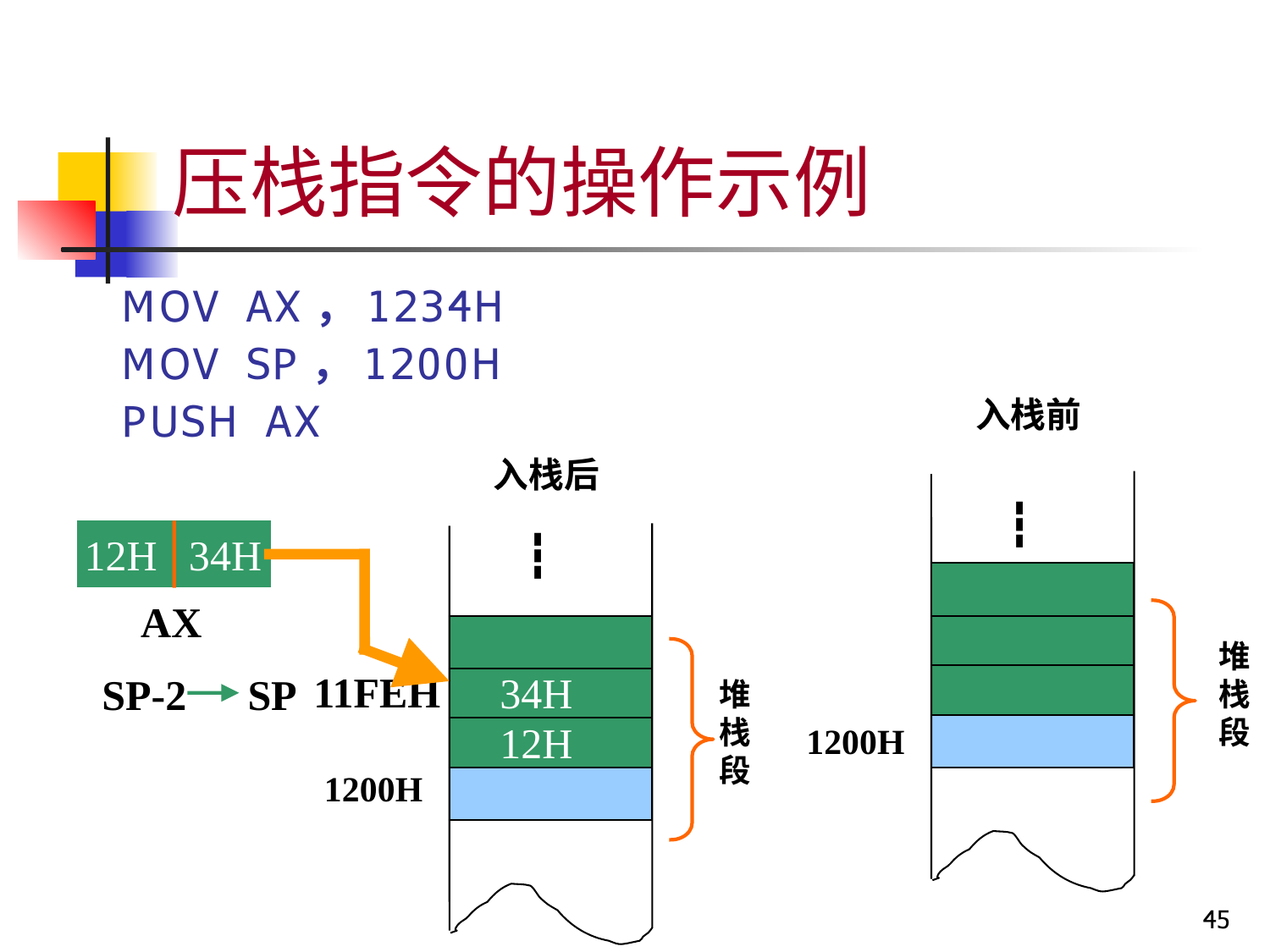

# 压栈指令的操作示例
MOV  AX，1234H
MOV  SP，1200H
PUSH  AX
入栈前
入栈后

┇
12H   34H

┇

AX

堆栈段

 11FEH
34H
 SP-2
 SP

堆栈段

12H
1200H

1200H

45